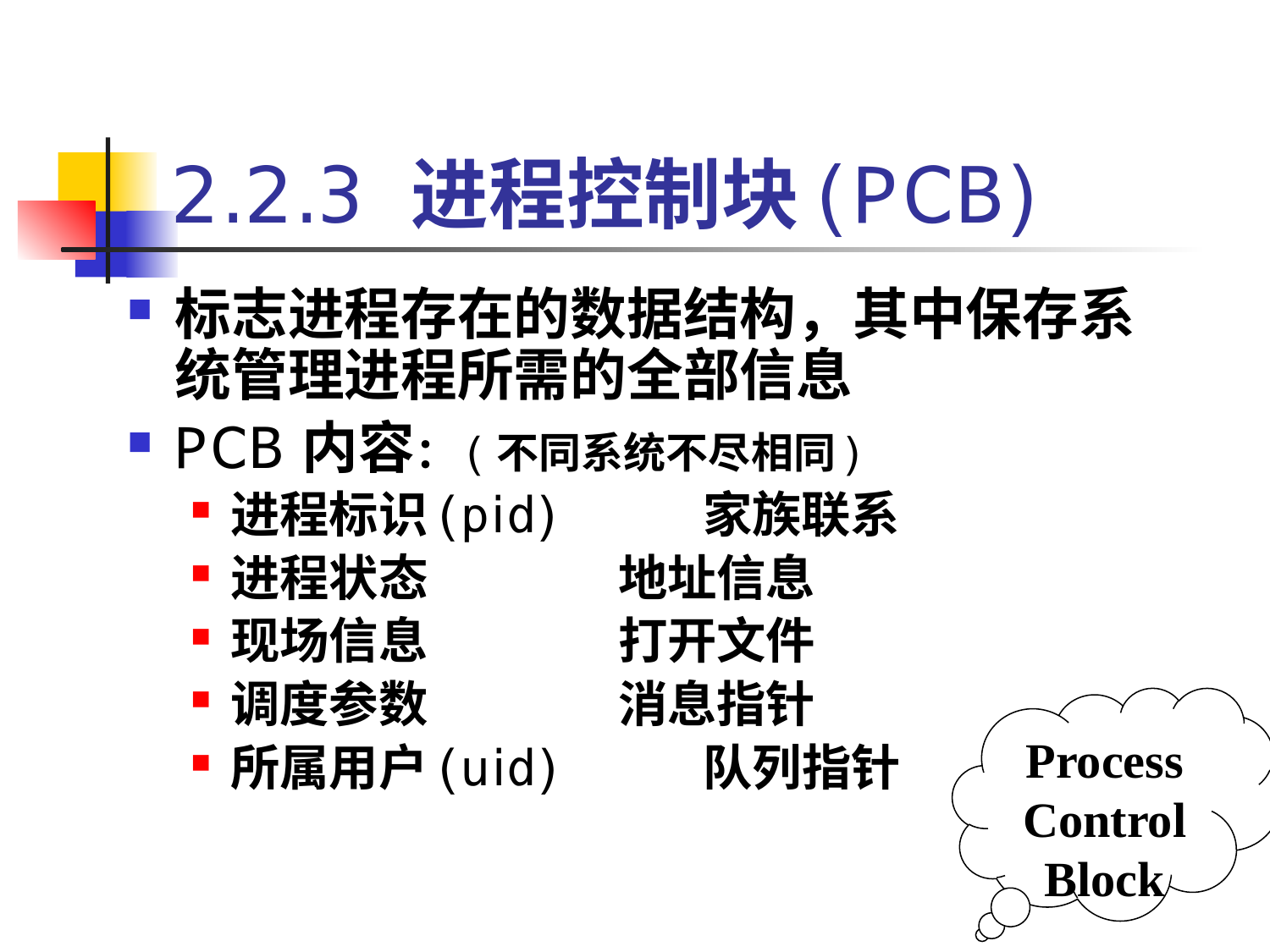

# 2.2.3 进程控制块(PCB)
标志进程存在的数据结构，其中保存系统管理进程所需的全部信息
PCB内容：(不同系统不尽相同)
进程标识(pid)         家族联系
进程状态                 地址信息
现场信息                 打开文件
调度参数                 消息指针
所属用户(uid)         队列指针
Process Control Block